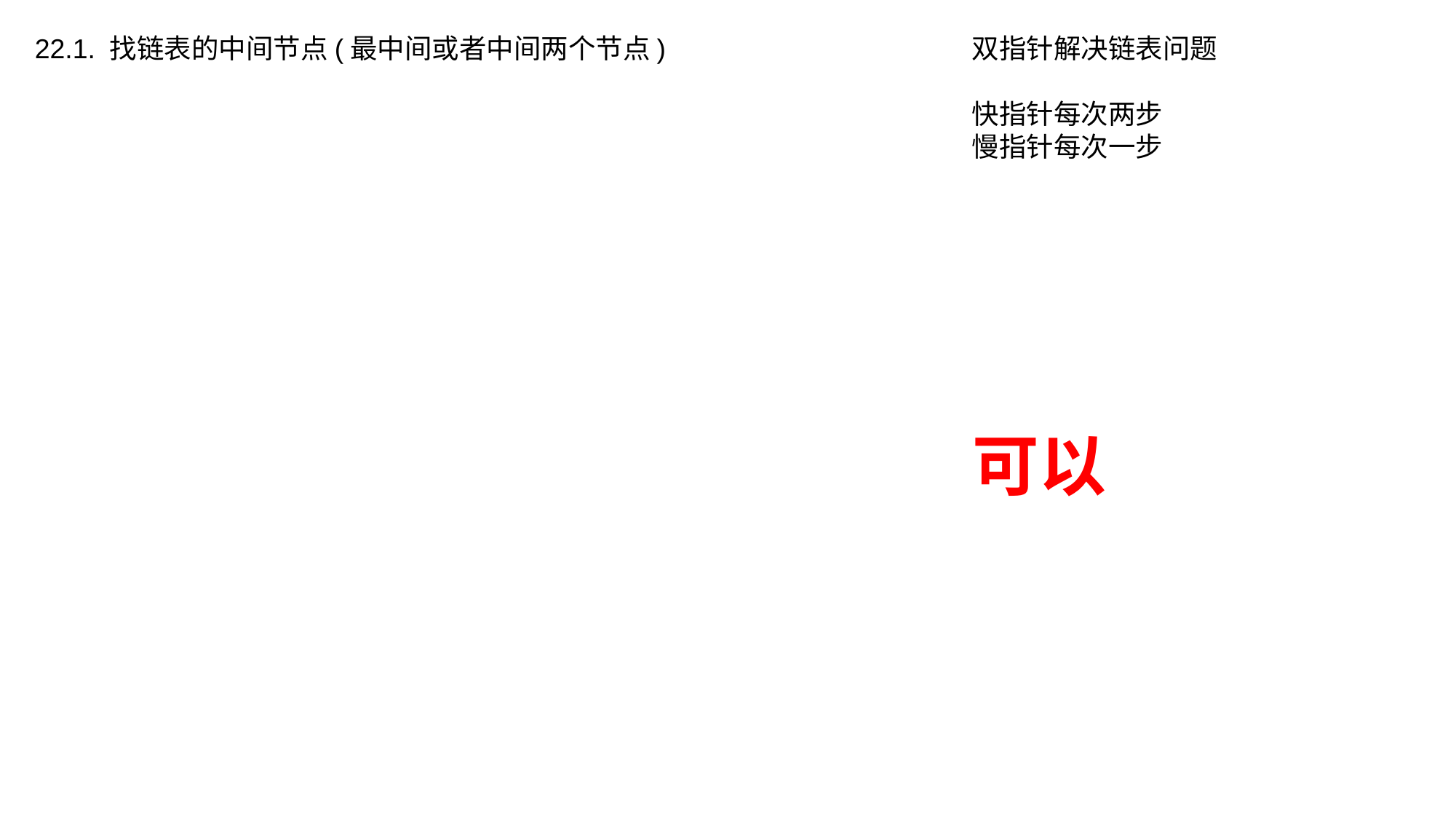

22.1. 找链表的中间节点(最中间或者中间两个节点)
双指针解决链表问题

快指针每次两步
慢指针每次一步
可以